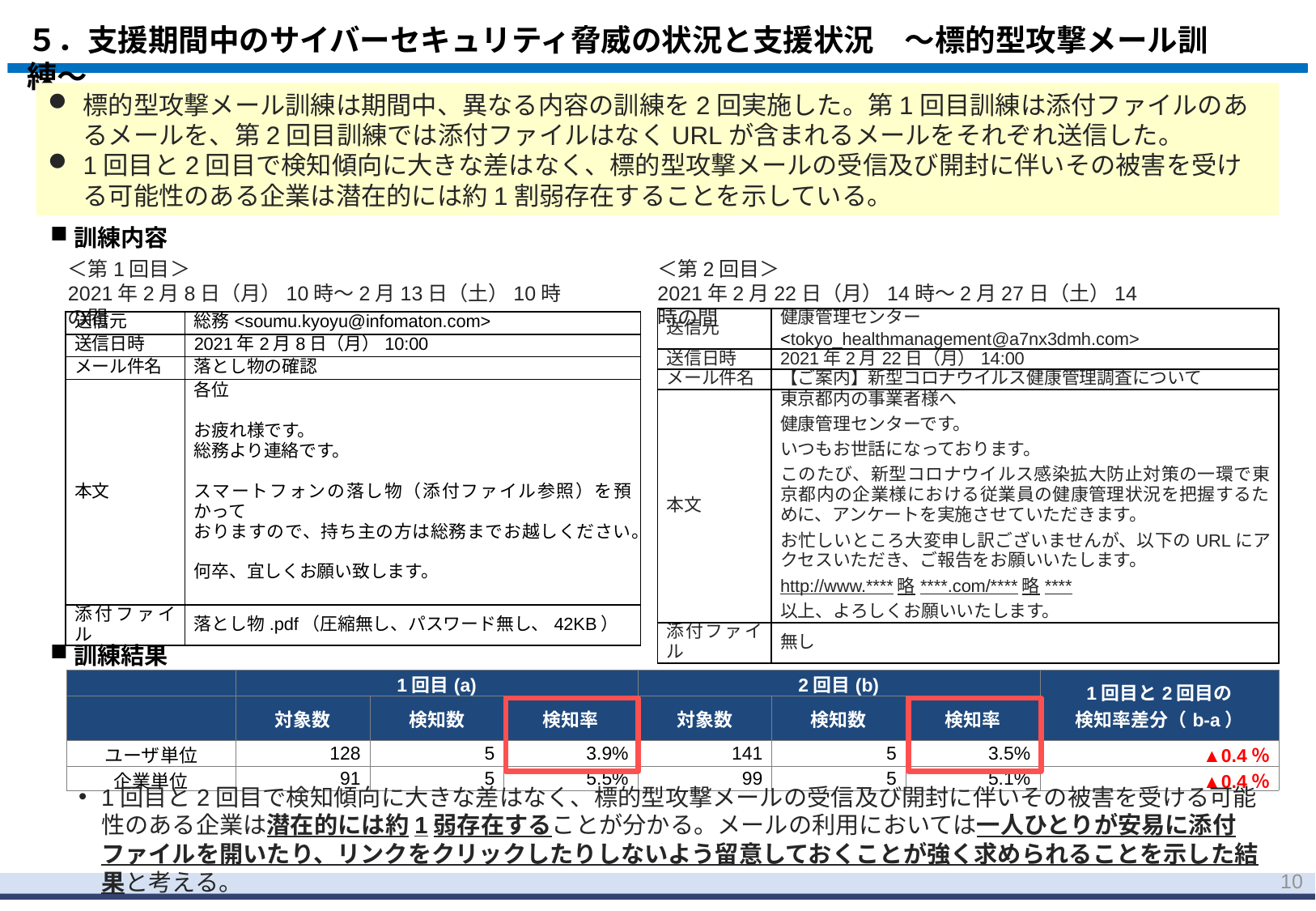

# ５．支援期間中のサイバーセキュリティ脅威の状況と支援状況　～標的型攻撃メール訓練～
標的型攻撃メール訓練は期間中、異なる内容の訓練を2回実施した。第1回目訓練は添付ファイルのあるメールを、第2回目訓練では添付ファイルはなくURLが含まれるメールをそれぞれ送信した。
1回目と2回目で検知傾向に大きな差はなく、標的型攻撃メールの受信及び開封に伴いその被害を受ける可能性のある企業は潜在的には約1割弱存在することを示している。
訓練内容
＜第1回目＞
2021年2月8日（月）10時～2月13日（土）10時の間
＜第2回目＞
2021年2月22日（月）14時～2月27日（土）14時の間
| 送信元 | 健康管理センター<tokyo\_healthmanagement@a7nx3dmh.com> |
| --- | --- |
| 送信日時 | 2021年2月22日（月）14:00 |
| メール件名 | 【ご案内】新型コロナウイルス健康管理調査について |
| 本文 | 東京都内の事業者様へ 健康管理センターです。 いつもお世話になっております。 このたび、新型コロナウイルス感染拡大防止対策の一環で東京都内の企業様における従業員の健康管理状況を把握するために、アンケートを実施させていただきます。 お忙しいところ大変申し訳ございませんが、以下のURLにアクセスいただき、ご報告をお願いいたします。 http://www.\*\*\*\*略\*\*\*\*.com/\*\*\*\*略\*\*\*\* 以上、よろしくお願いいたします。 |
| 添付ファイル | 無し |
| 送信元 | 総務<soumu.kyoyu@infomaton.com> |
| --- | --- |
| 送信日時 | 2021年2月8日（月）10:00 |
| メール件名 | 落とし物の確認 |
| 本文 | 各位   お疲れ様です。 総務より連絡です。   スマートフォンの落し物（添付ファイル参照）を預かって おりますので、持ち主の方は総務までお越しください。   何卒、宜しくお願い致します。 |
| 添付ファイル | 落とし物.pdf（圧縮無し、パスワード無し、42KB） |
訓練結果
|  | 1回目(a) |  |  | 2回目(b) |  |  | 1回目と2回目の 検知率差分（b-a） |
| --- | --- | --- | --- | --- | --- | --- | --- |
|  | 対象数 | 検知数 | 検知率 | 対象数 | 検知数 | 検知率 |  |
| ユーザ単位 | 128 | 5 | 3.9% | 141 | 5 | 3.5% | ▲0.4％ |
| 企業単位 | 91 | 5 | 5.5% | 99 | 5 | 5.1% | ▲0.4％ |

1回目と2回目で検知傾向に大きな差はなく、標的型攻撃メールの受信及び開封に伴いその被害を受ける可能性のある企業は潜在的には約1弱存在することが分かる。メールの利用においては一人ひとりが安易に添付ファイルを開いたり、リンクをクリックしたりしないよう留意しておくことが強く求められることを示した結果と考える。
10